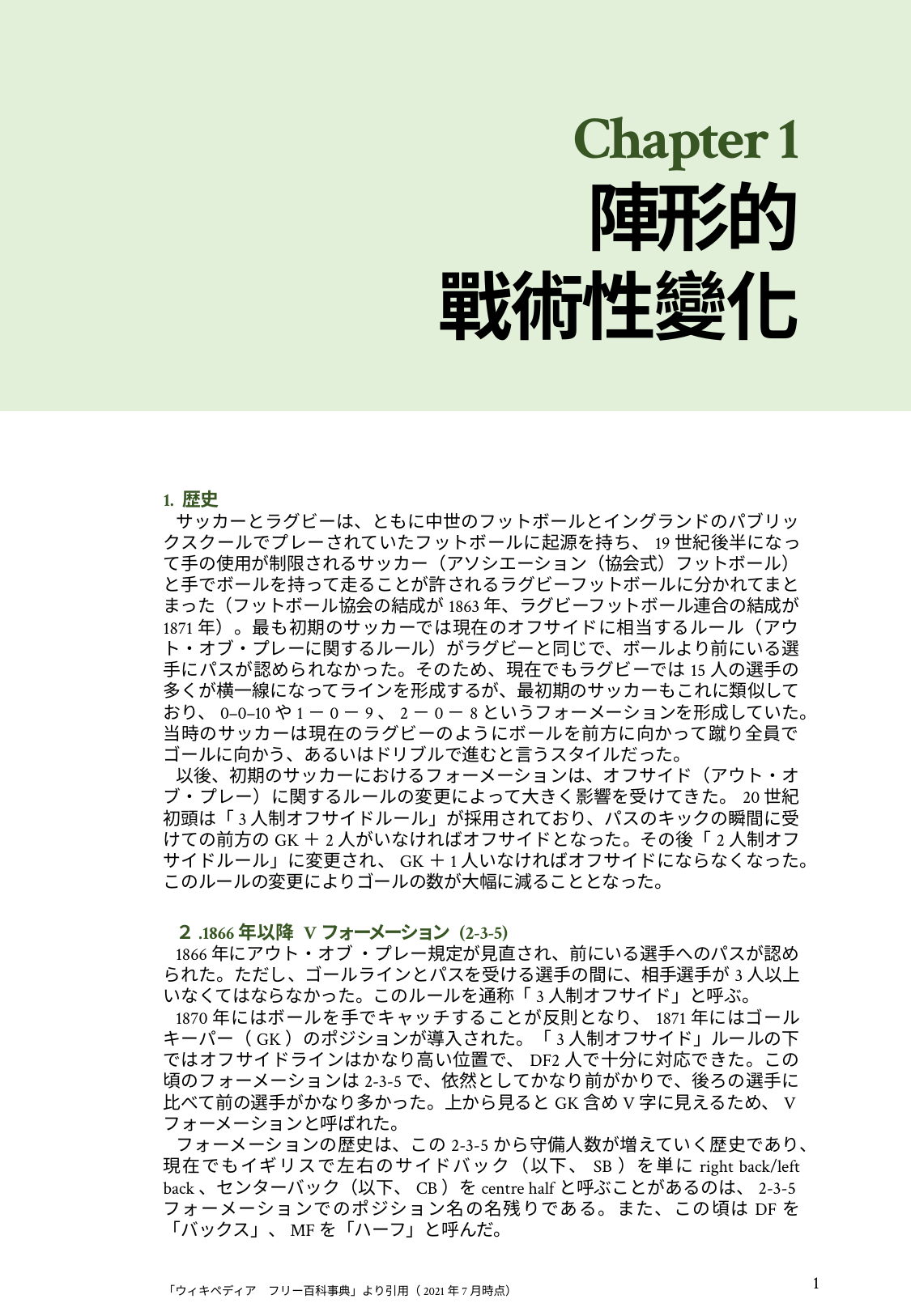

Chapter 1
陣形的
戰術性變化
1. 歴史
サッカーとラグビーは、ともに中世のフットボールとイングランドのパブリックスクールでプレーされていたフットボールに起源を持ち、19世紀後半になって手の使用が制限されるサッカー（アソシエーション（協会式）フットボール）と手でボールを持って走ることが許されるラグビーフットボールに分かれてまとまった（フットボール協会の結成が1863年、ラグビーフットボール連合の結成が1871年）。最も初期のサッカーでは現在のオフサイドに相当するルール（アウト・オブ・プレーに関するルール）がラグビーと同じで、ボールより前にいる選手にパスが認められなかった。そのため、現在でもラグビーでは15人の選手の多くが横一線になってラインを形成するが、最初期のサッカーもこれに類似しており、0–0–10や1－0－9、2－0－8というフォーメーションを形成していた。当時のサッカーは現在のラグビーのようにボールを前方に向かって蹴り全員でゴールに向かう、あるいはドリブルで進むと言うスタイルだった。
以後、初期のサッカーにおけるフォーメーションは、オフサイド（アウト・オブ・プレー）に関するルールの変更によって大きく影響を受けてきた。20世紀初頭は「3人制オフサイドルール」が採用されており、パスのキックの瞬間に受けての前方のGK＋2人がいなければオフサイドとなった。その後「2人制オフサイドルール」に変更され、GK＋1人いなければオフサイドにならなくなった。このルールの変更によりゴールの数が大幅に減ることとなった。

２.1866年以降 Vフォーメーション (2-3-5)
1866年にアウト・オブ ・プレー規定が見直され、前にいる選手へのパスが認められた。ただし、ゴールラインとパスを受ける選手の間に、相手選手が3人以上いなくてはならなかった。このルールを通称「3人制オフサイド」と呼ぶ。
1870年にはボールを手でキャッチすることが反則となり、1871年にはゴールキーパー（GK）のポジションが導入された。「3人制オフサイド」ルールの下ではオフサイドラインはかなり高い位置で、DF2人で十分に対応できた。この頃のフォーメーションは2-3-5で、依然としてかなり前がかりで、後ろの選手に比べて前の選手がかなり多かった。上から見るとGK含めV字に見えるため、Vフォーメーションと呼ばれた。
フォーメーションの歴史は、この2-3-5から守備人数が増えていく歴史であり、現在でもイギリスで左右のサイドバック（以下、SB）を単にright back/left back、センターバック（以下、CB）をcentre halfと呼ぶことがあるのは、2-3-5フォーメーションでのポジション名の名残りである。また、この頃はDFを「バックス」、MFを「ハーフ」と呼んだ。
1
「ウィキペディア　フリー百科事典」より引用（2021年7月時点）